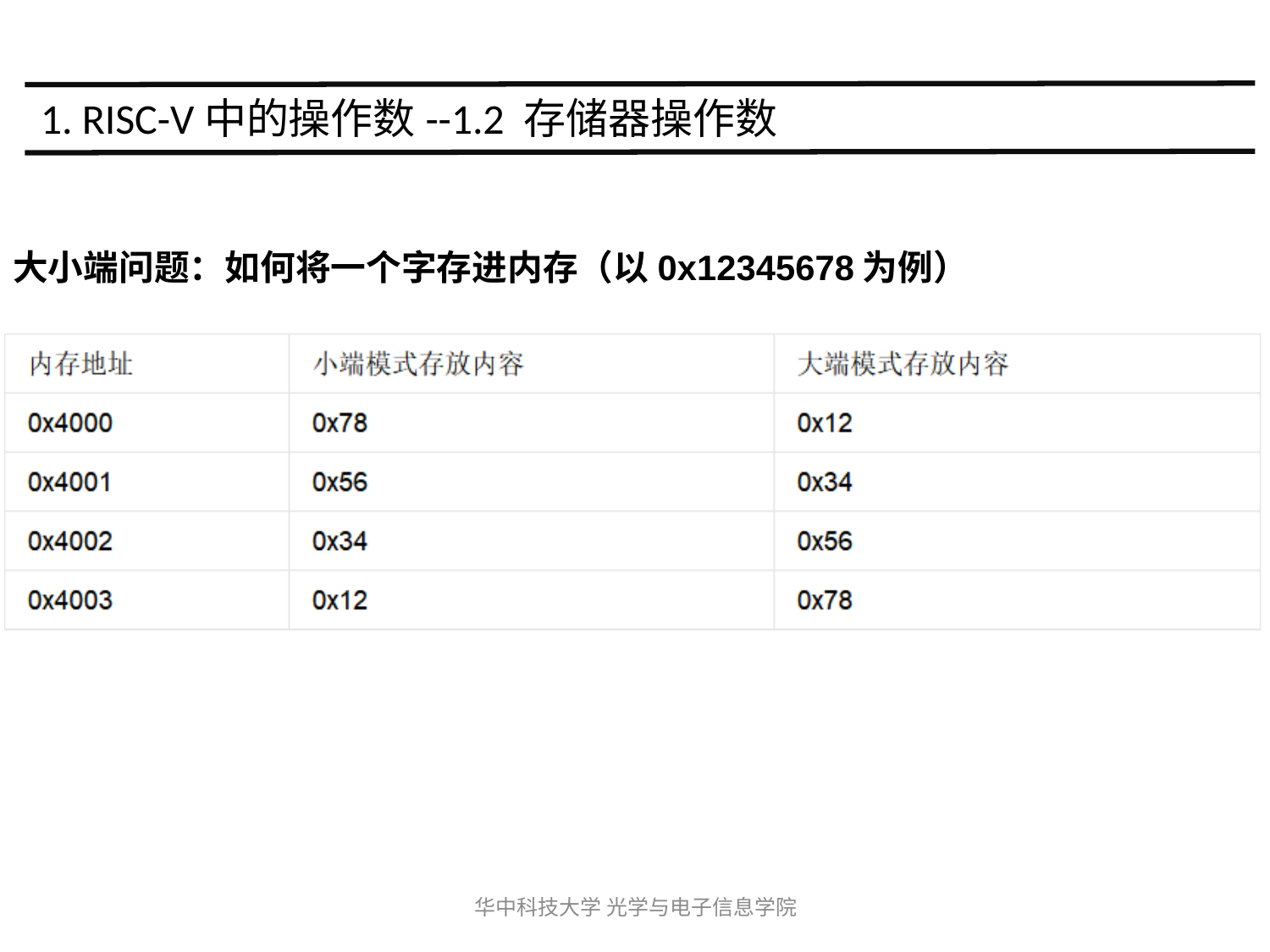

华中科技大学光学与电子信息学院
# 1. RISC-V中的操作数--1.2 存储器操作数
大小端问题：如何将一个字存进内存（以0x12345678为例）